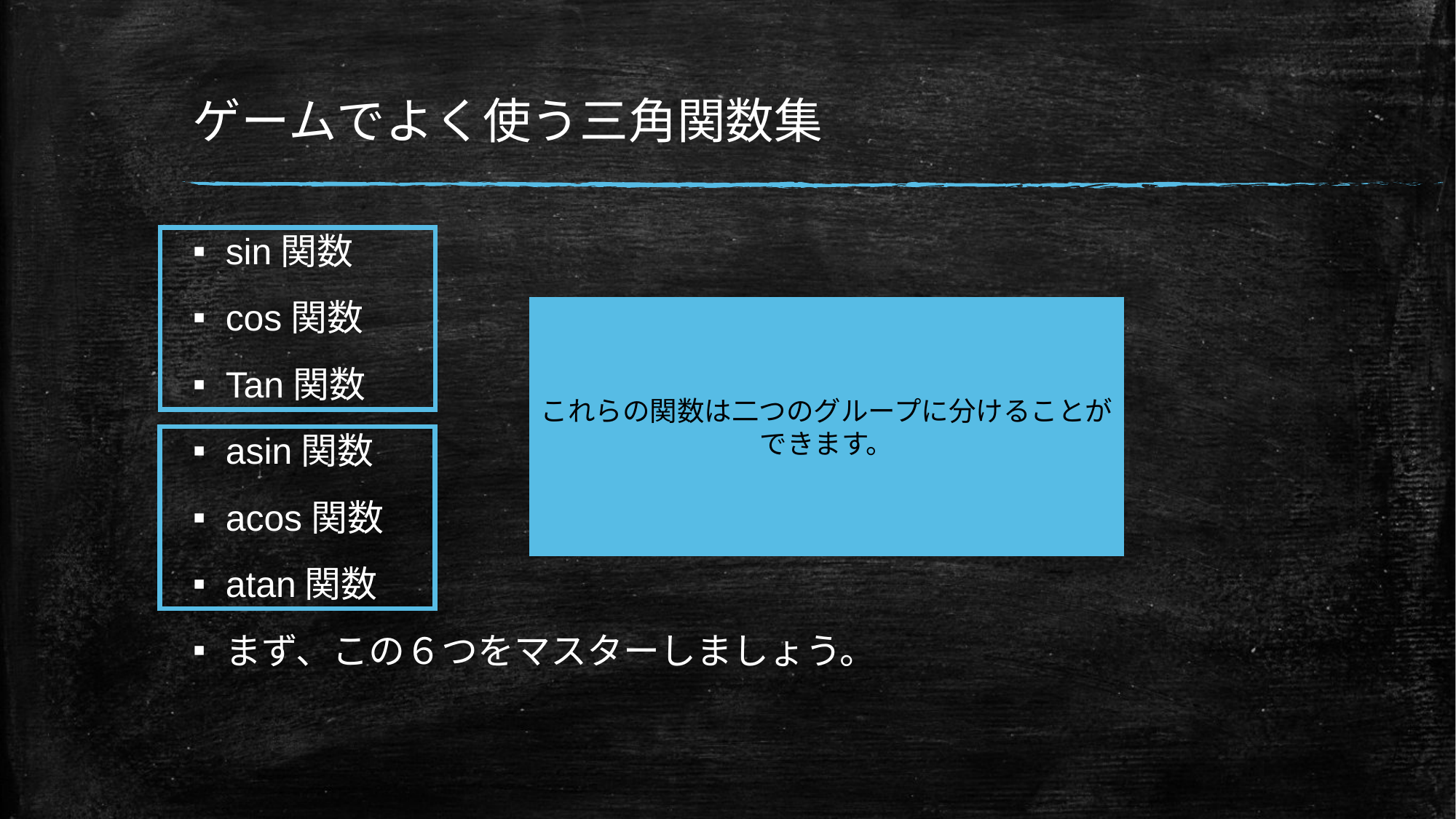

# ゲームでよく使う三角関数集

sin関数
cos関数
Tan関数
asin関数
acos関数
atan関数
まず、この６つをマスターしましょう。

これらの関数は二つのグループに分けることができます。